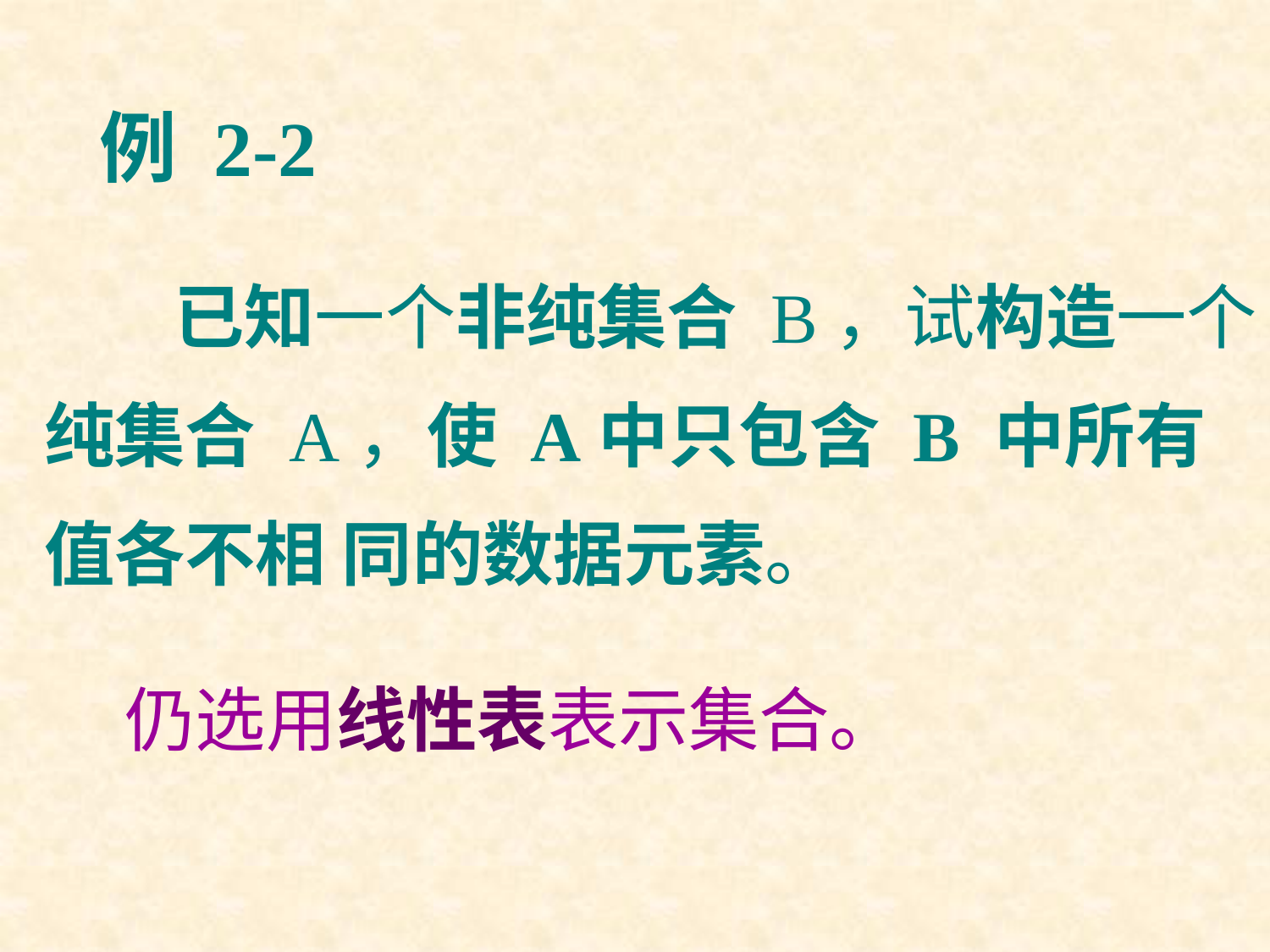

例 2-2
       已知一个非纯集合 B，试构造一个纯集合 A，使 A中只包含 B 中所有值各不相 同的数据元素。
仍选用线性表表示集合。